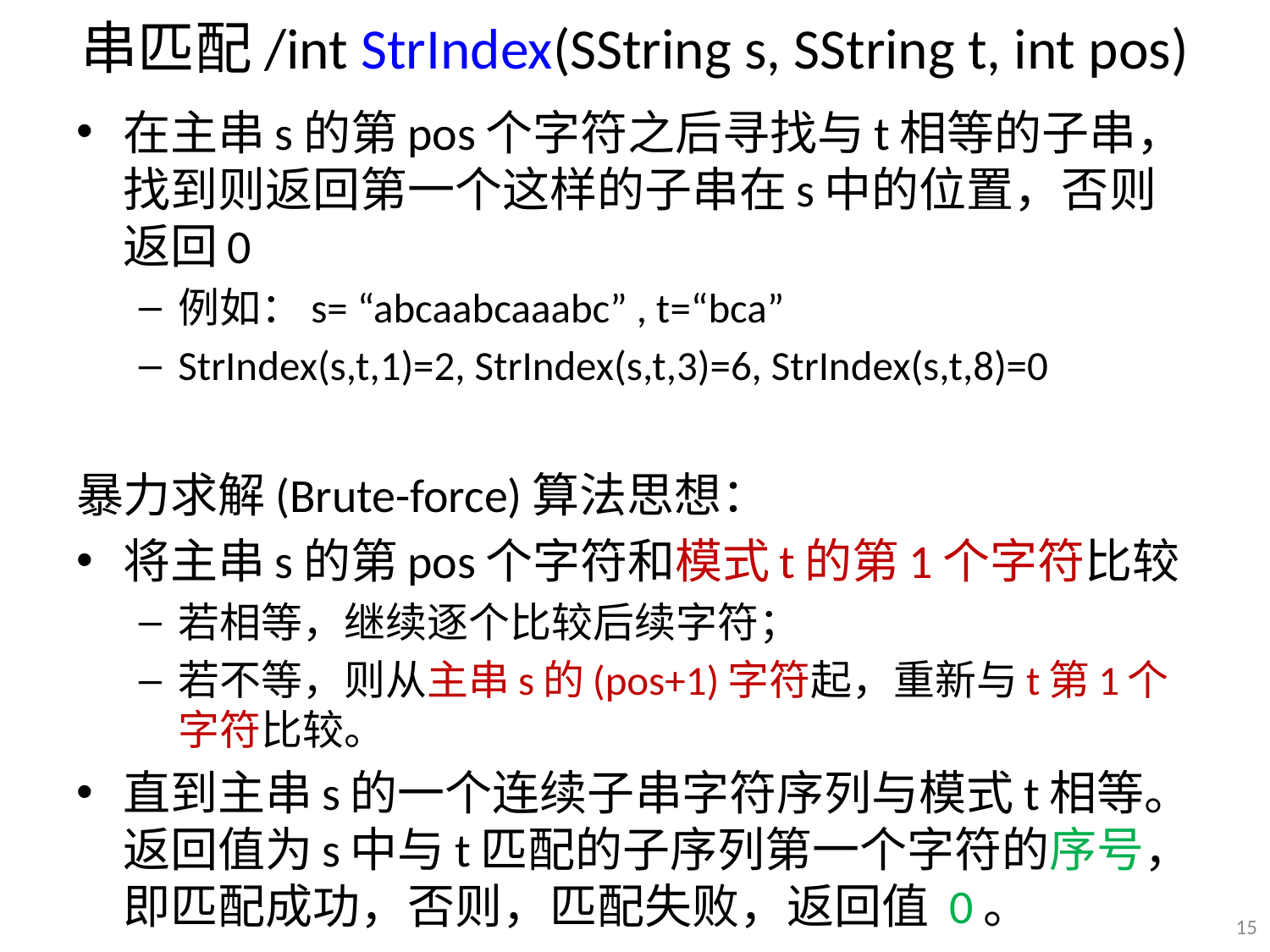

# 串匹配/int StrIndex(SString s, SString t, int pos)
在主串s的第pos个字符之后寻找与t相等的子串，找到则返回第一个这样的子串在s中的位置，否则返回0
例如：s= “abcaabcaaabc” , t=“bca”
StrIndex(s,t,1)=2, StrIndex(s,t,3)=6, StrIndex(s,t,8)=0

暴力求解(Brute-force)算法思想：
将主串s的第pos个字符和模式t的第1个字符比较
若相等，继续逐个比较后续字符；
若不等，则从主串s的(pos+1)字符起，重新与t第1个字符比较。
直到主串s的一个连续子串字符序列与模式t相等。返回值为s中与t匹配的子序列第一个字符的序号，即匹配成功，否则，匹配失败，返回值 0。

15